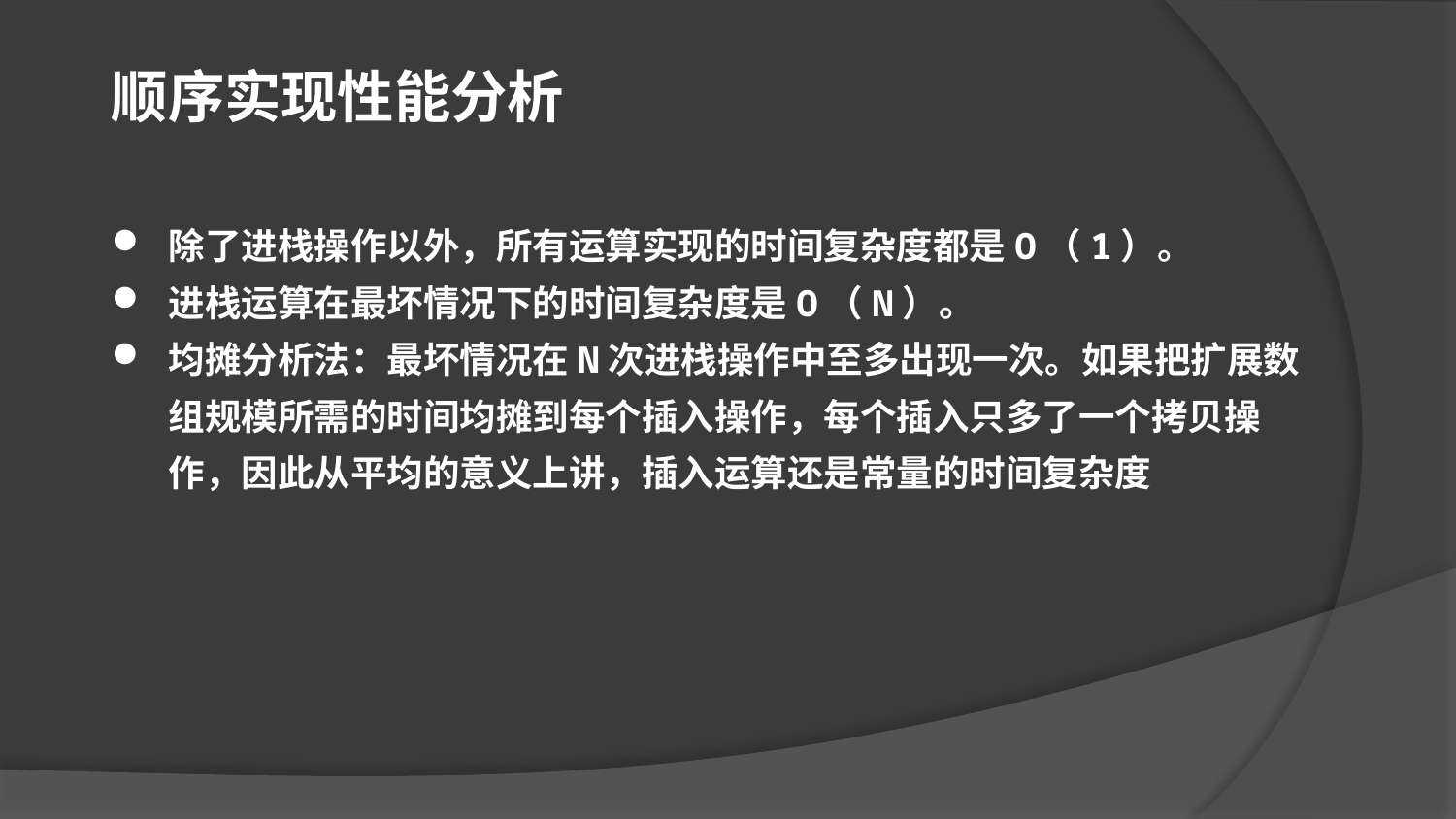

顺序实现性能分析
除了进栈操作以外，所有运算实现的时间复杂度都是O（1）。
进栈运算在最坏情况下的时间复杂度是O（N）。
均摊分析法：最坏情况在N次进栈操作中至多出现一次。如果把扩展数组规模所需的时间均摊到每个插入操作，每个插入只多了一个拷贝操作，因此从平均的意义上讲，插入运算还是常量的时间复杂度